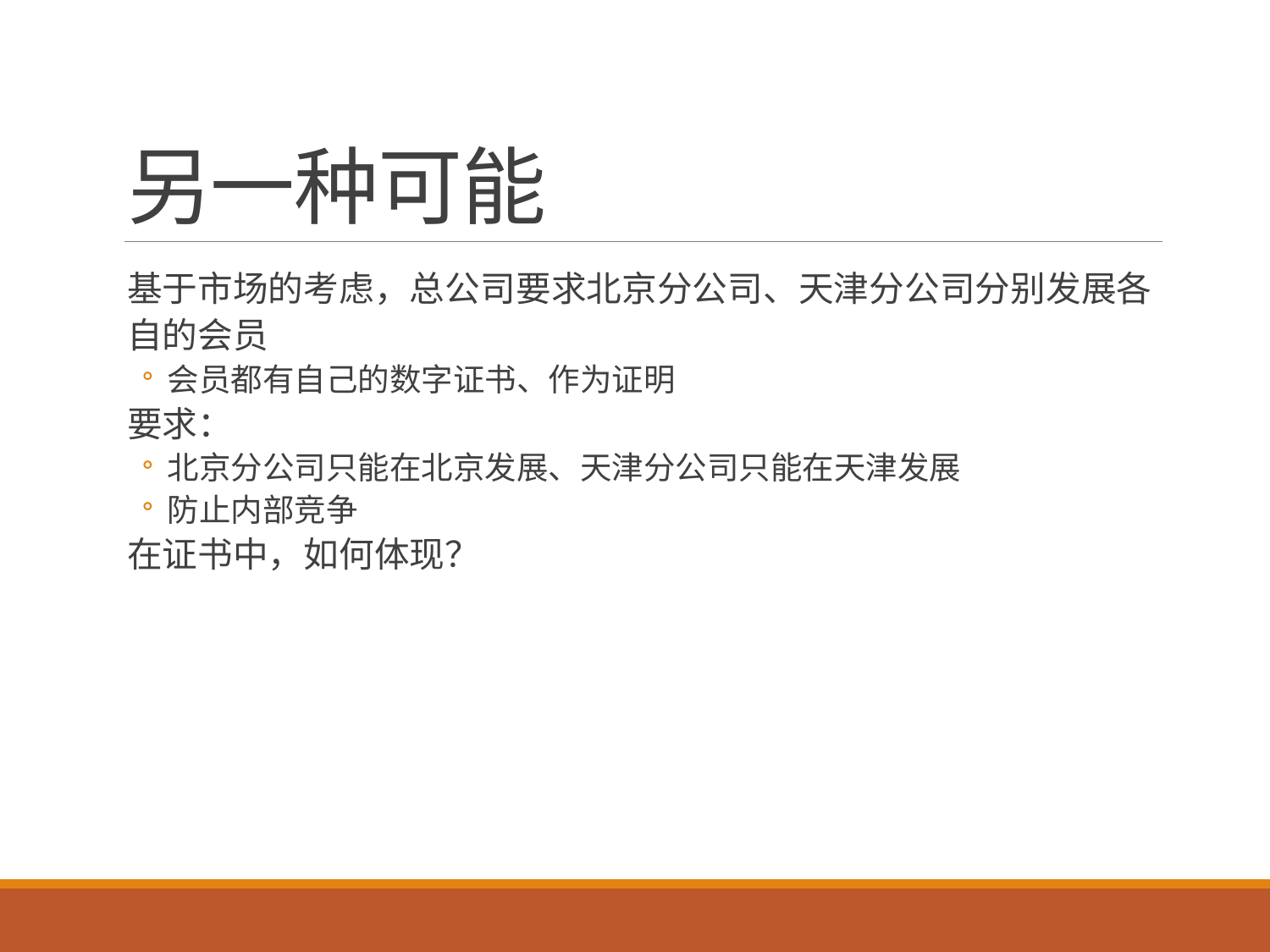

# 另一种可能
基于市场的考虑，总公司要求北京分公司、天津分公司分别发展各自的会员
会员都有自己的数字证书、作为证明
要求：
北京分公司只能在北京发展、天津分公司只能在天津发展
防止内部竞争
在证书中，如何体现？
72